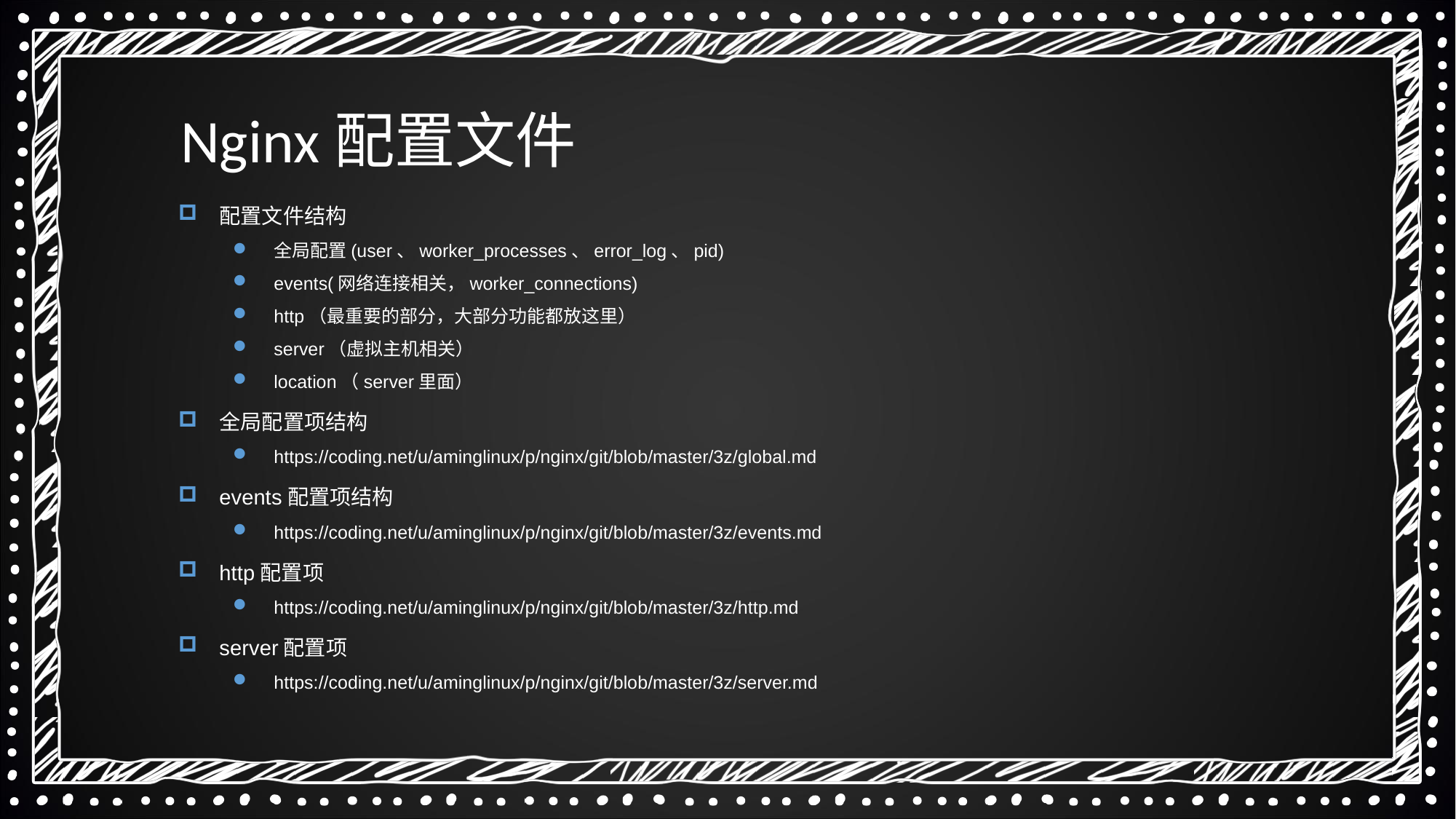

Nginx配置文件
配置文件结构
全局配置(user、worker_processes、error_log、pid)
events(网络连接相关，worker_connections)
http（最重要的部分，大部分功能都放这里）
server（虚拟主机相关）
location（server里面）
全局配置项结构
https://coding.net/u/aminglinux/p/nginx/git/blob/master/3z/global.md
events配置项结构
https://coding.net/u/aminglinux/p/nginx/git/blob/master/3z/events.md
http配置项
https://coding.net/u/aminglinux/p/nginx/git/blob/master/3z/http.md
server配置项
https://coding.net/u/aminglinux/p/nginx/git/blob/master/3z/server.md